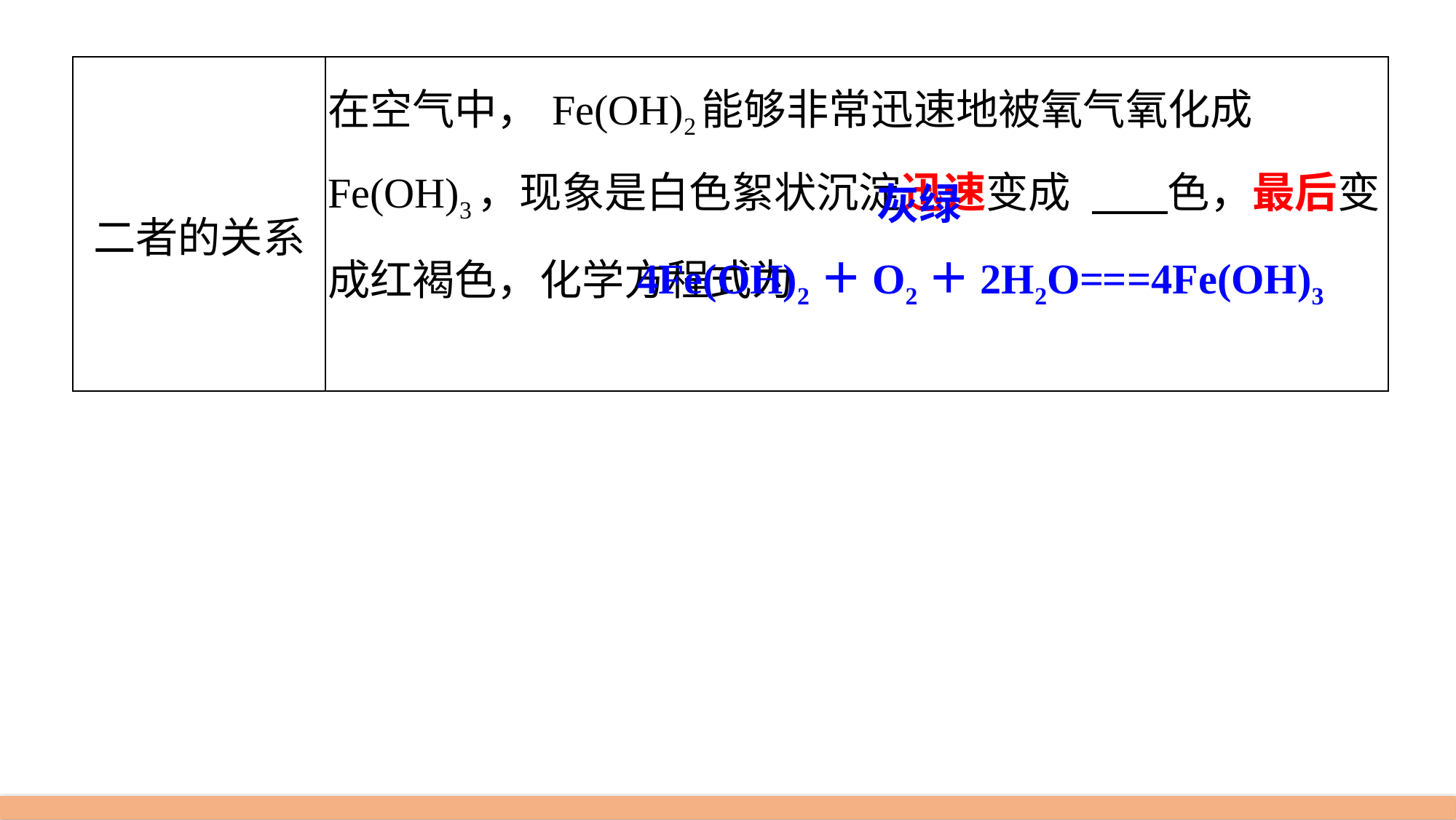

| 二者的关系 | 在空气中，Fe(OH)2能够非常迅速地被氧气氧化成Fe(OH)3，现象是白色絮状沉淀迅速变成 色，最后变成红褐色，化学方程式为 |
| --- | --- |
灰绿
4Fe(OH)2＋O2＋2H2O===4Fe(OH)3